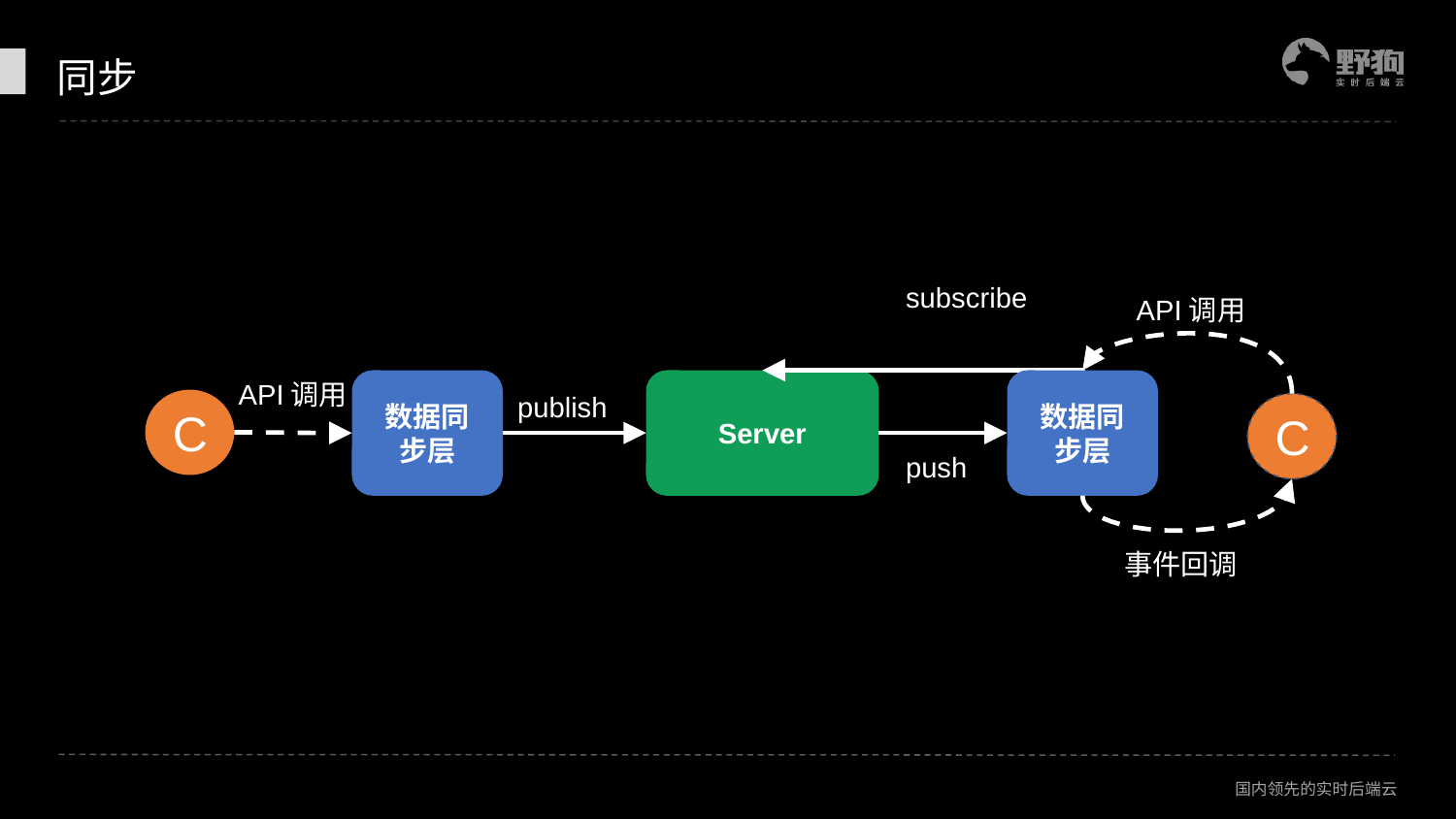

# 同步
subscribe
API调用
API调用
数据同步层
Server
数据同步层
publish
C
C
push
事件回调